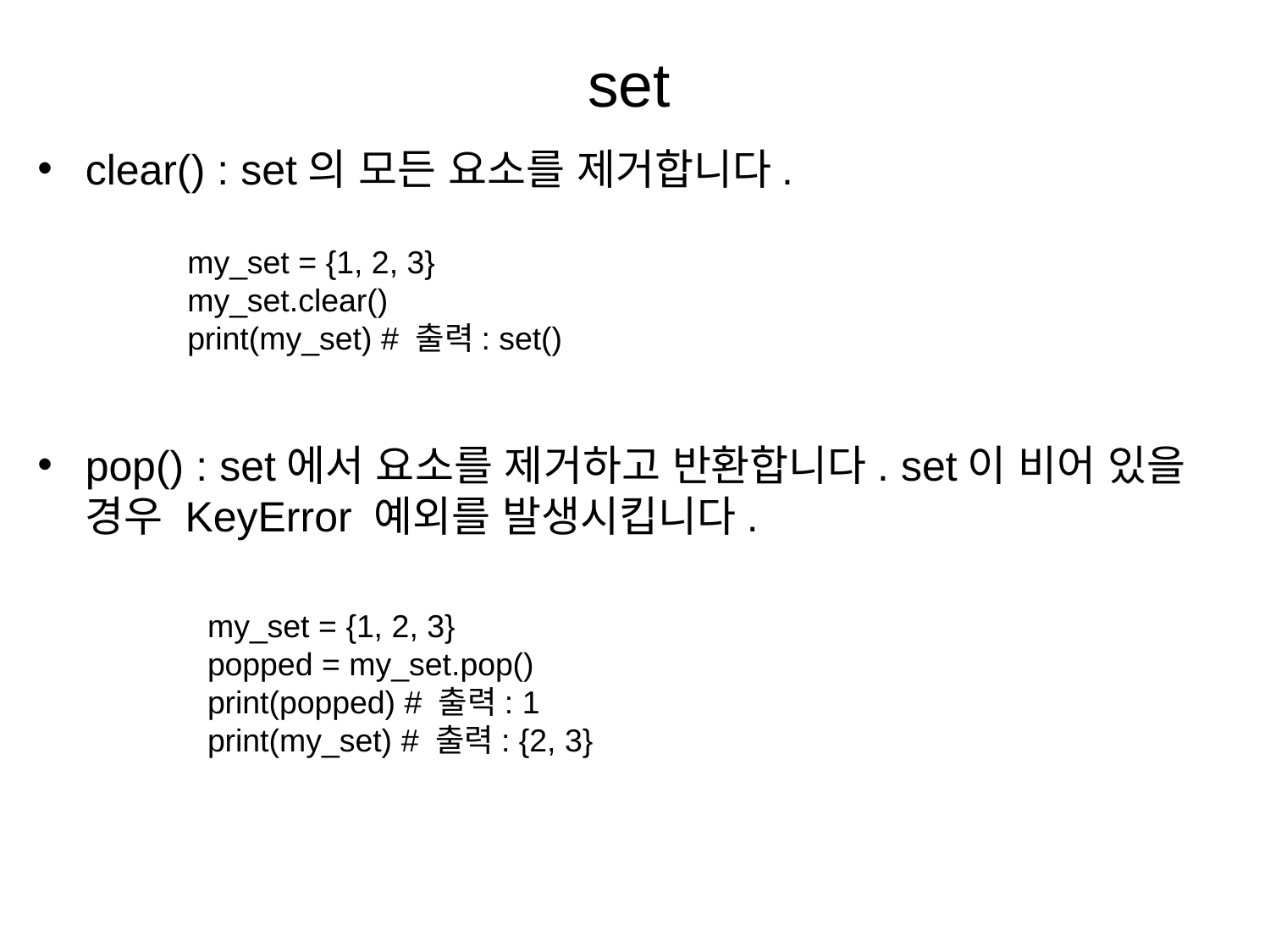

# set
clear() : set의 모든 요소를 제거합니다.

pop() : set에서 요소를 제거하고 반환합니다. set이 비어 있을 경우 KeyError 예외를 발생시킵니다.

my_set = {1, 2, 3}
my_set.clear()
print(my_set) # 출력: set()
my_set = {1, 2, 3}
popped = my_set.pop()
print(popped) # 출력: 1
print(my_set) # 출력: {2, 3}